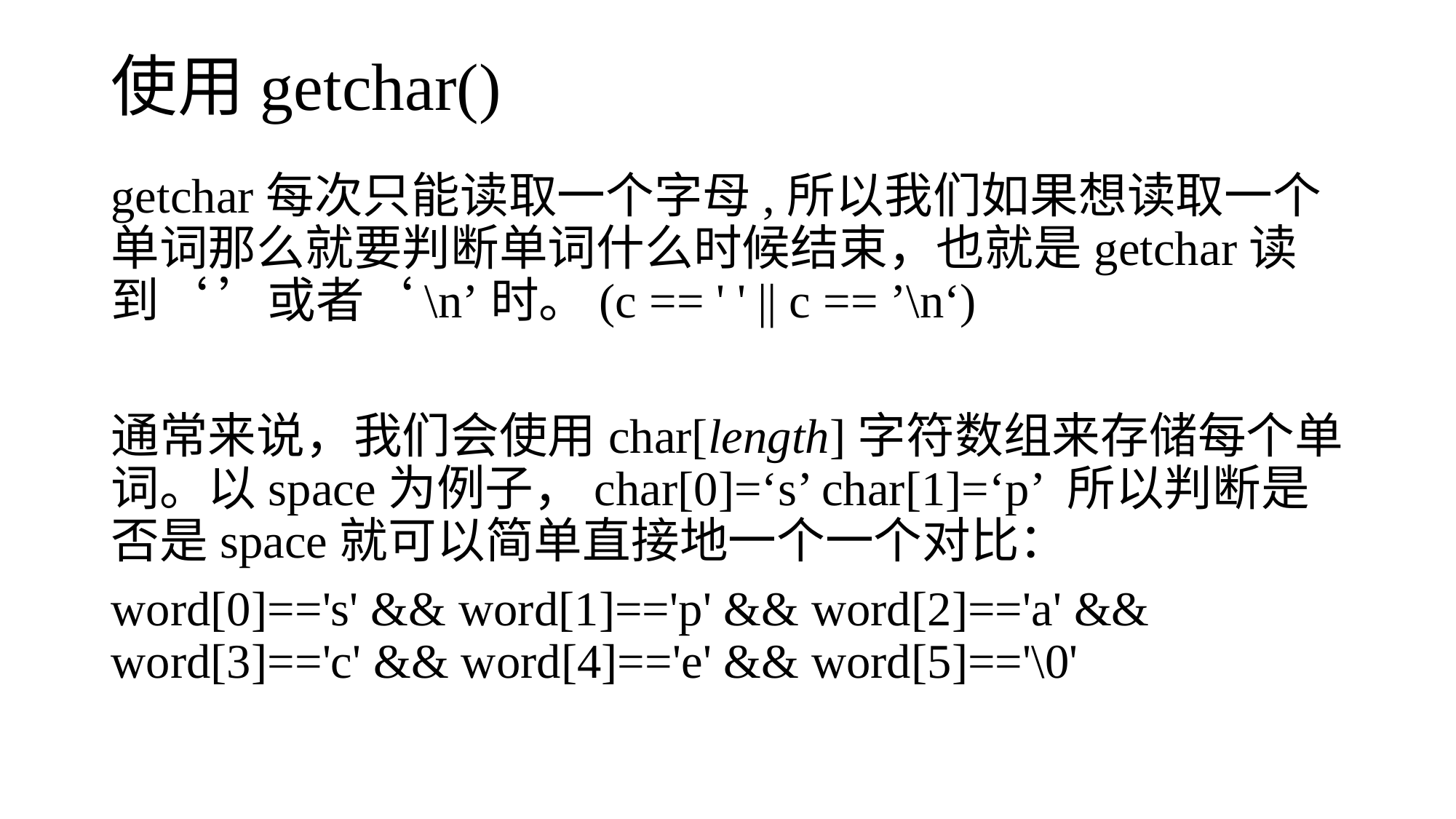

# 使用getchar()
getchar每次只能读取一个字母,所以我们如果想读取一个单词那么就要判断单词什么时候结束，也就是getchar读到‘ ’或者‘\n’时。(c == ' ' || c == ’\n‘)

通常来说，我们会使用char[length]字符数组来存储每个单词。以space为例子，char[0]=‘s’ char[1]=‘p’ 所以判断是否是space就可以简单直接地一个一个对比：
word[0]=='s' && word[1]=='p' && word[2]=='a' && word[3]=='c' && word[4]=='e' && word[5]=='\0'